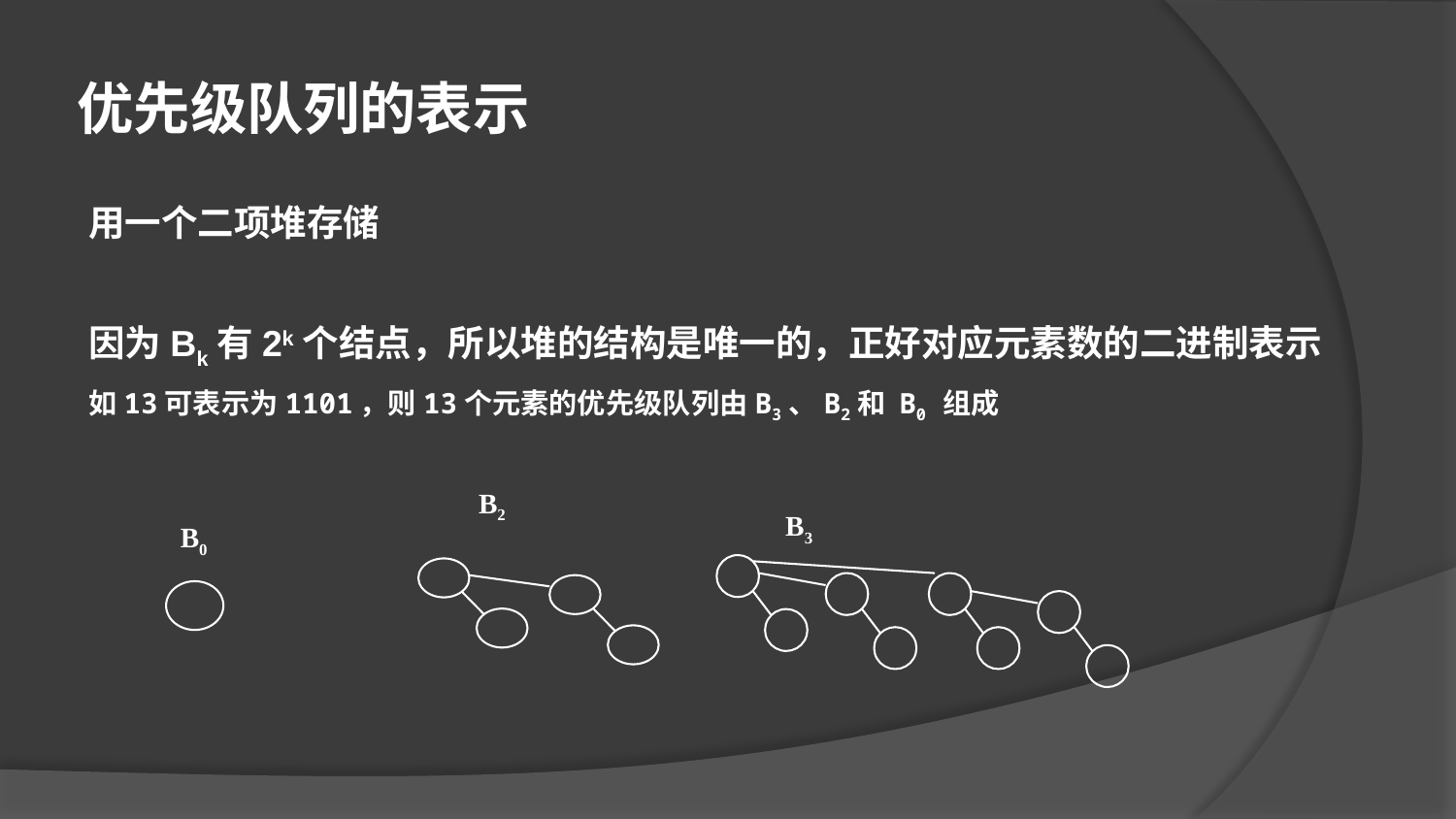

优先级队列的表示
用一个二项堆存储

因为Bk有2k个结点，所以堆的结构是唯一的，正好对应元素数的二进制表示
如13可表示为1101，则13个元素的优先级队列由B3、B2和 B0 组成
B2
B3

B0